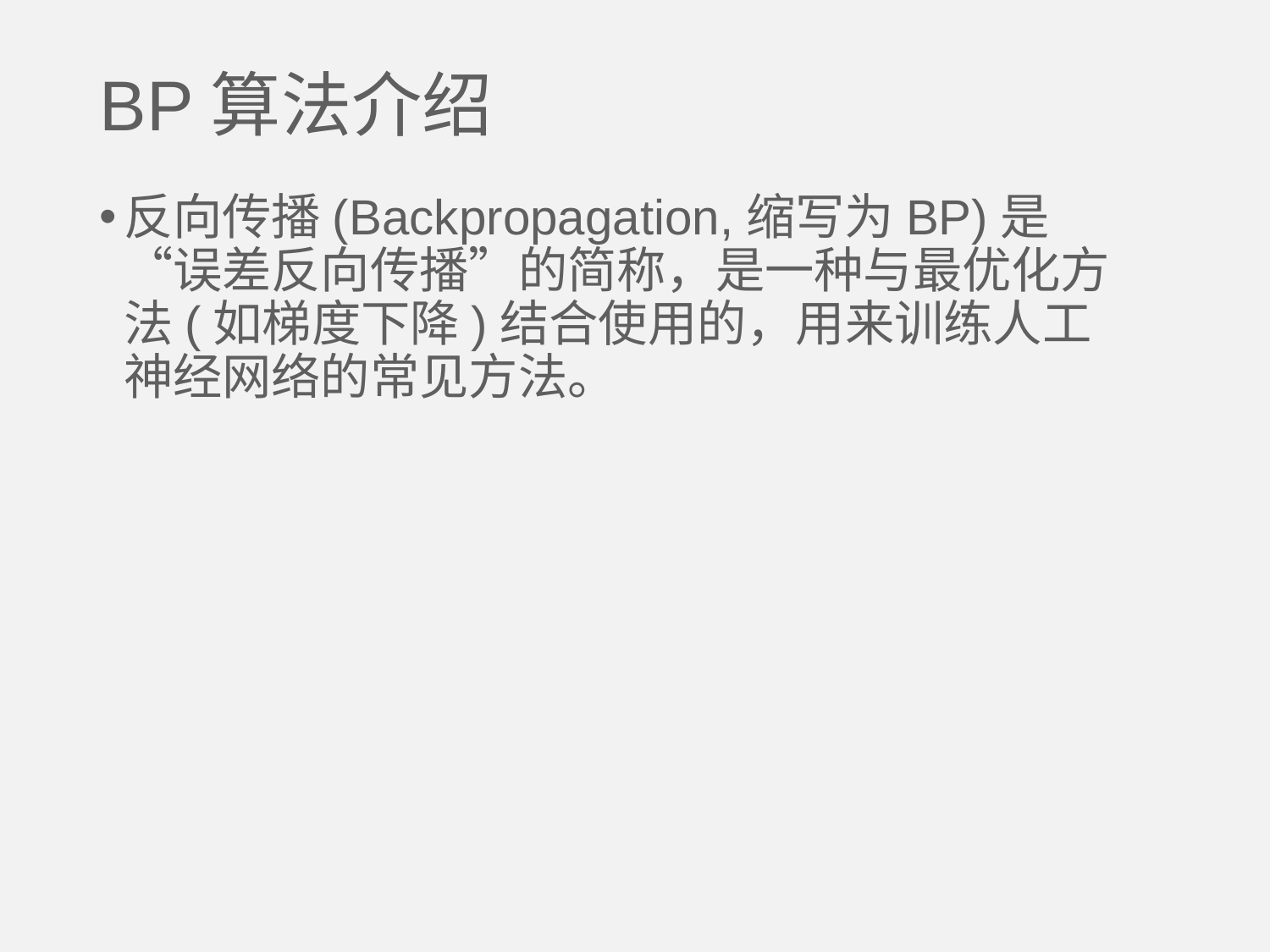

BP算法介绍
反向传播(Backpropagation,缩写为BP)是“误差反向传播”的简称，是一种与最优化方法(如梯度下降)结合使用的，用来训练人工神经网络的常见方法。